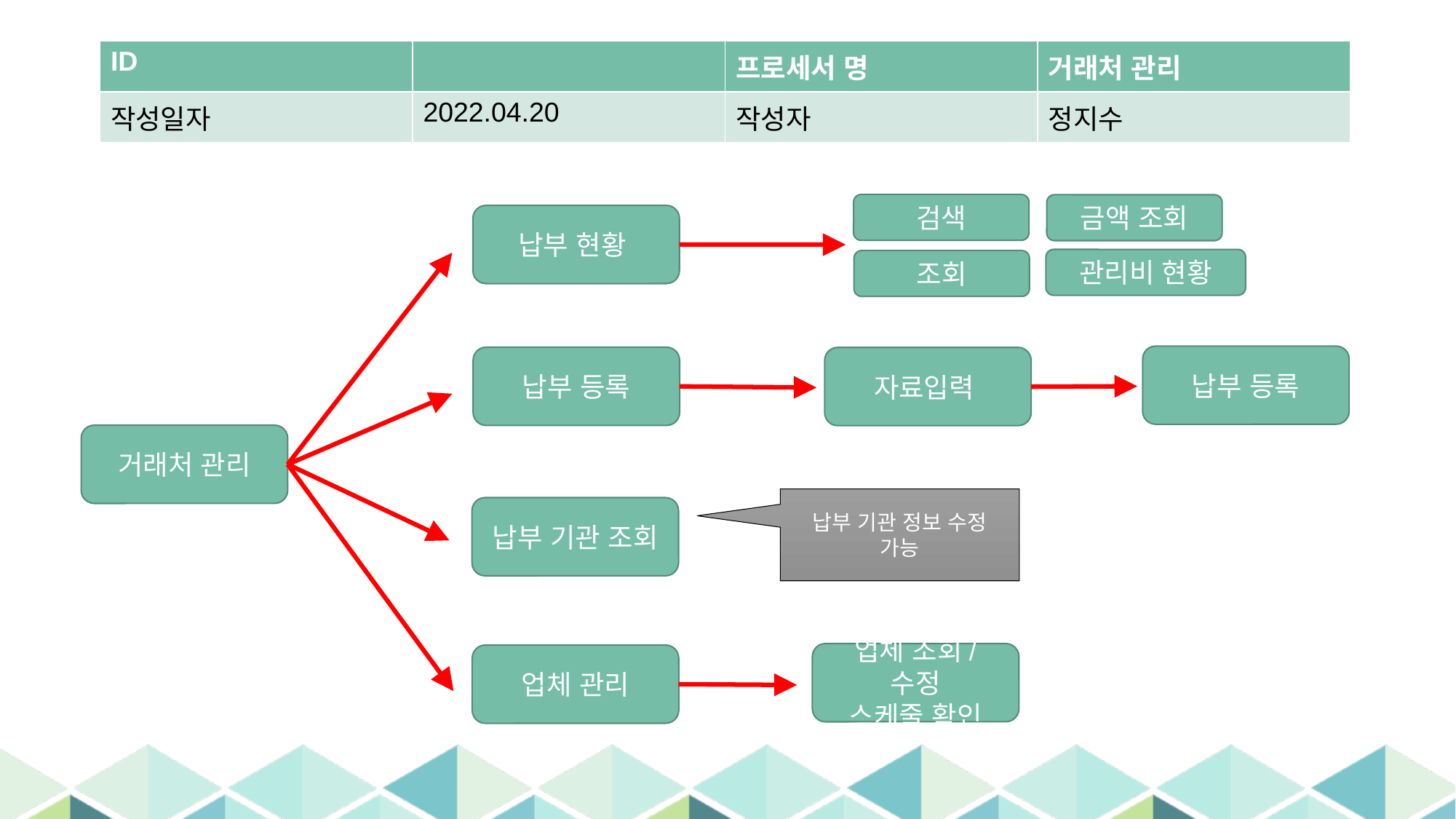

| ID |  | 프로세서 명 | 거래처 관리 |
| --- | --- | --- | --- |
| 작성일자 | 2022.04.20 | 작성자 | 정지수 |
검색
금액 조회
납부 현황
관리비 현황
조회
납부 등록
납부 등록
자료입력
거래처 관리
납부 기관 정보 수정 가능
납부 기관 조회
업체 조회/ 수정
스케줄 확인
업체 관리